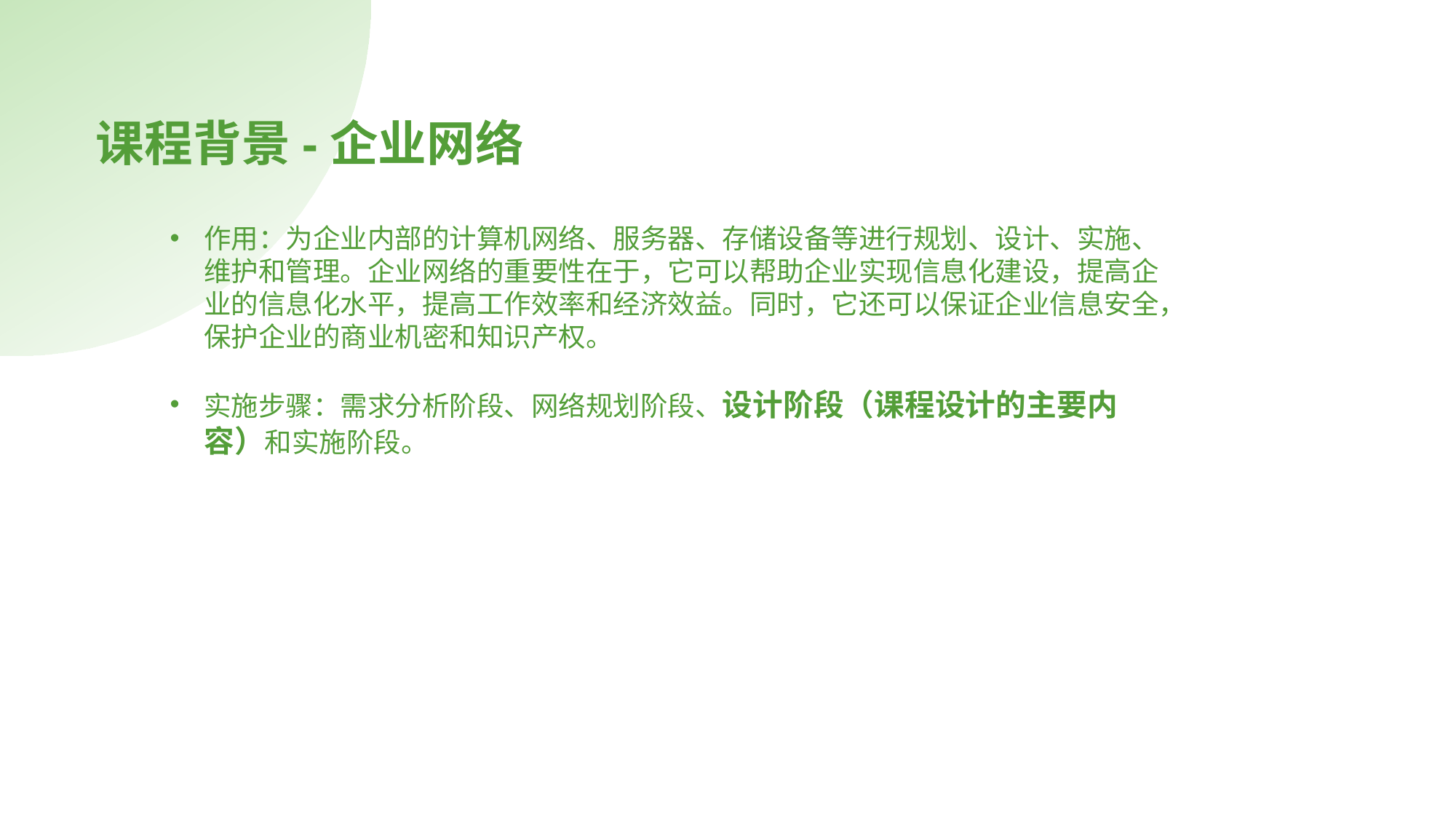

课程背景-企业网络
作用：为企业内部的计算机网络、服务器、存储设备等进行规划、设计、实施、维护和管理。企业网络的重要性在于，它可以帮助企业实现信息化建设，提高企业的信息化水平，提高工作效率和经济效益。同时，它还可以保证企业信息安全，保护企业的商业机密和知识产权。

实施步骤：需求分析阶段、网络规划阶段、设计阶段（课程设计的主要内容）和实施阶段。